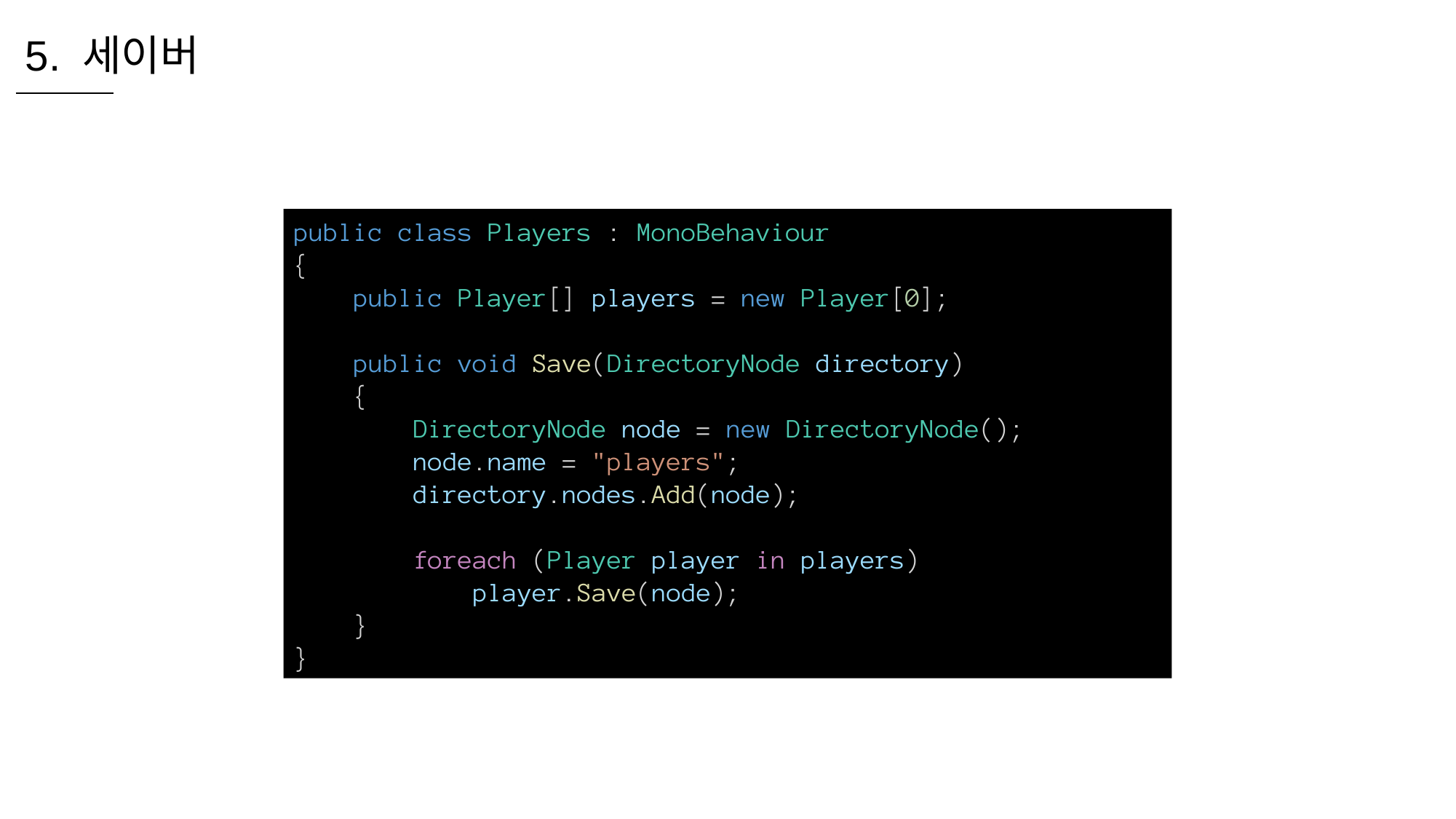

5. 세이버
public class Players : MonoBehaviour
{
    public Player[] players = new Player[0];
    public void Save(DirectoryNode directory)
    {
        DirectoryNode node = new DirectoryNode();
        node.name = "players";
        directory.nodes.Add(node);
        foreach (Player player in players)
            player.Save(node);
    }
}